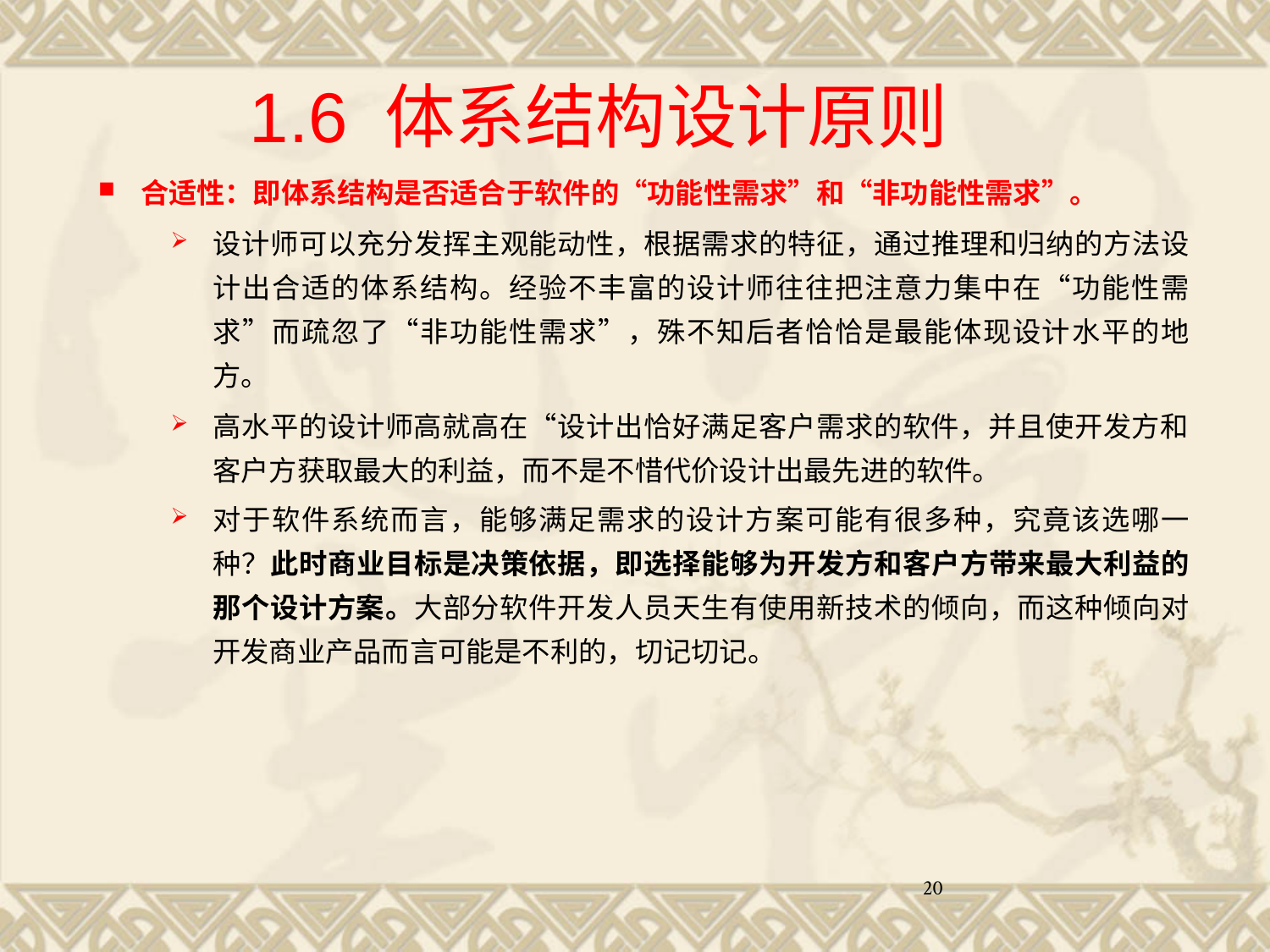

1.6 体系结构设计原则
合适性：即体系结构是否适合于软件的“功能性需求”和“非功能性需求”。
设计师可以充分发挥主观能动性，根据需求的特征，通过推理和归纳的方法设计出合适的体系结构。经验不丰富的设计师往往把注意力集中在“功能性需求”而疏忽了“非功能性需求”，殊不知后者恰恰是最能体现设计水平的地方。
高水平的设计师高就高在“设计出恰好满足客户需求的软件，并且使开发方和客户方获取最大的利益，而不是不惜代价设计出最先进的软件。
对于软件系统而言，能够满足需求的设计方案可能有很多种，究竟该选哪一种？此时商业目标是决策依据，即选择能够为开发方和客户方带来最大利益的那个设计方案。大部分软件开发人员天生有使用新技术的倾向，而这种倾向对开发商业产品而言可能是不利的，切记切记。
20